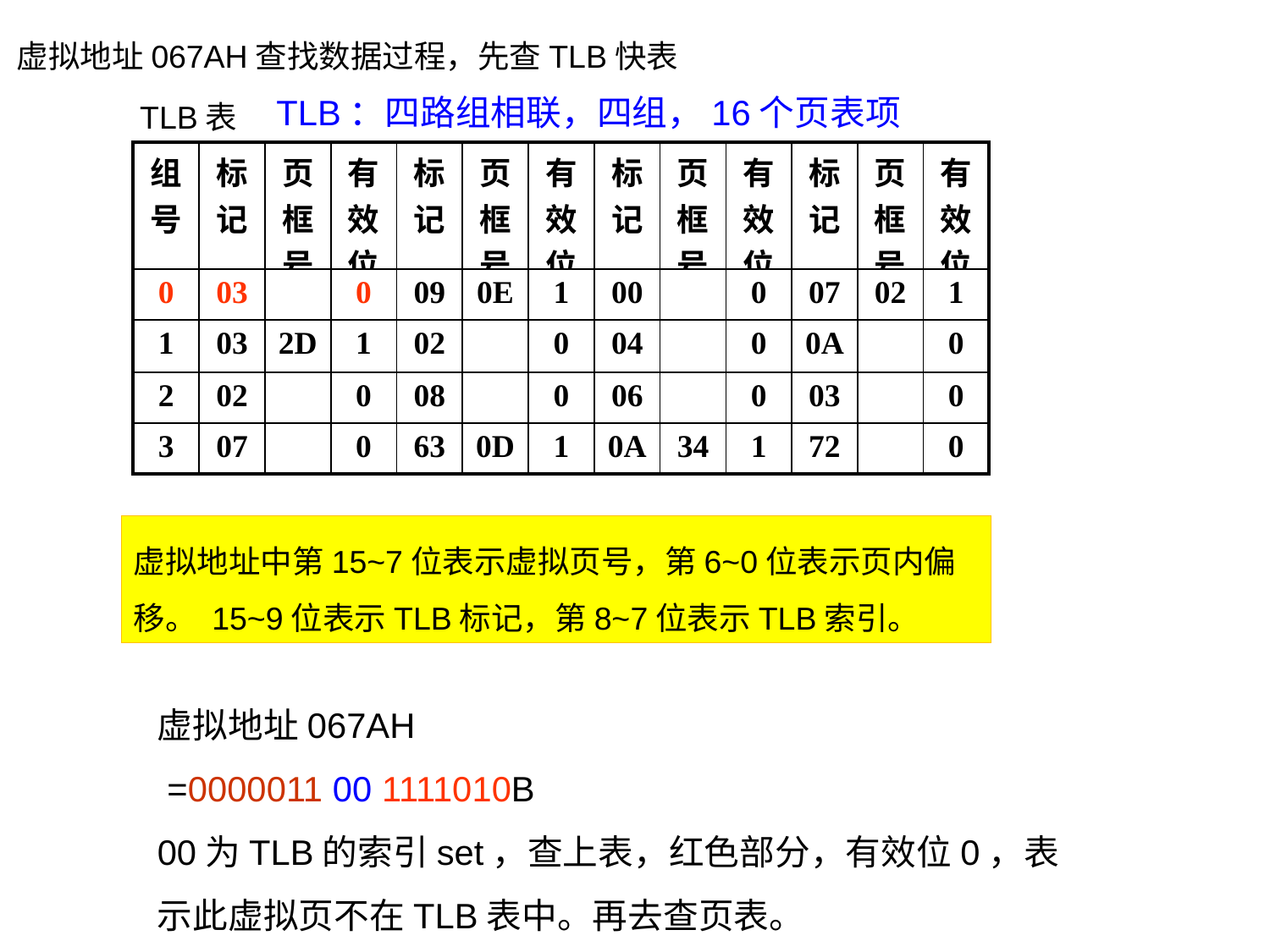

虚拟地址067AH查找数据过程，先查TLB快表
TLB：四路组相联，四组，16个页表项
TLB表
| 组号 | 标记 | 页框号 | 有效位 | 标记 | 页框号 | 有效位 | 标记 | 页框号 | 有效位 | 标记 | 页框号 | 有效位 |
| --- | --- | --- | --- | --- | --- | --- | --- | --- | --- | --- | --- | --- |
| 0 | 03 |  | 0 | 09 | 0E | 1 | 00 |  | 0 | 07 | 02 | 1 |
| 1 | 03 | 2D | 1 | 02 |  | 0 | 04 |  | 0 | 0A |  | 0 |
| 2 | 02 |  | 0 | 08 |  | 0 | 06 |  | 0 | 03 |  | 0 |
| 3 | 07 |  | 0 | 63 | 0D | 1 | 0A | 34 | 1 | 72 |  | 0 |
虚拟地址中第15~7位表示虚拟页号，第6~0位表示页内偏移。 15~9位表示TLB标记，第8~7位表示TLB索引。
虚拟地址067AH
 =0000011 00 1111010B
00为TLB的索引set，查上表，红色部分，有效位0，表示此虚拟页不在TLB表中。再去查页表。